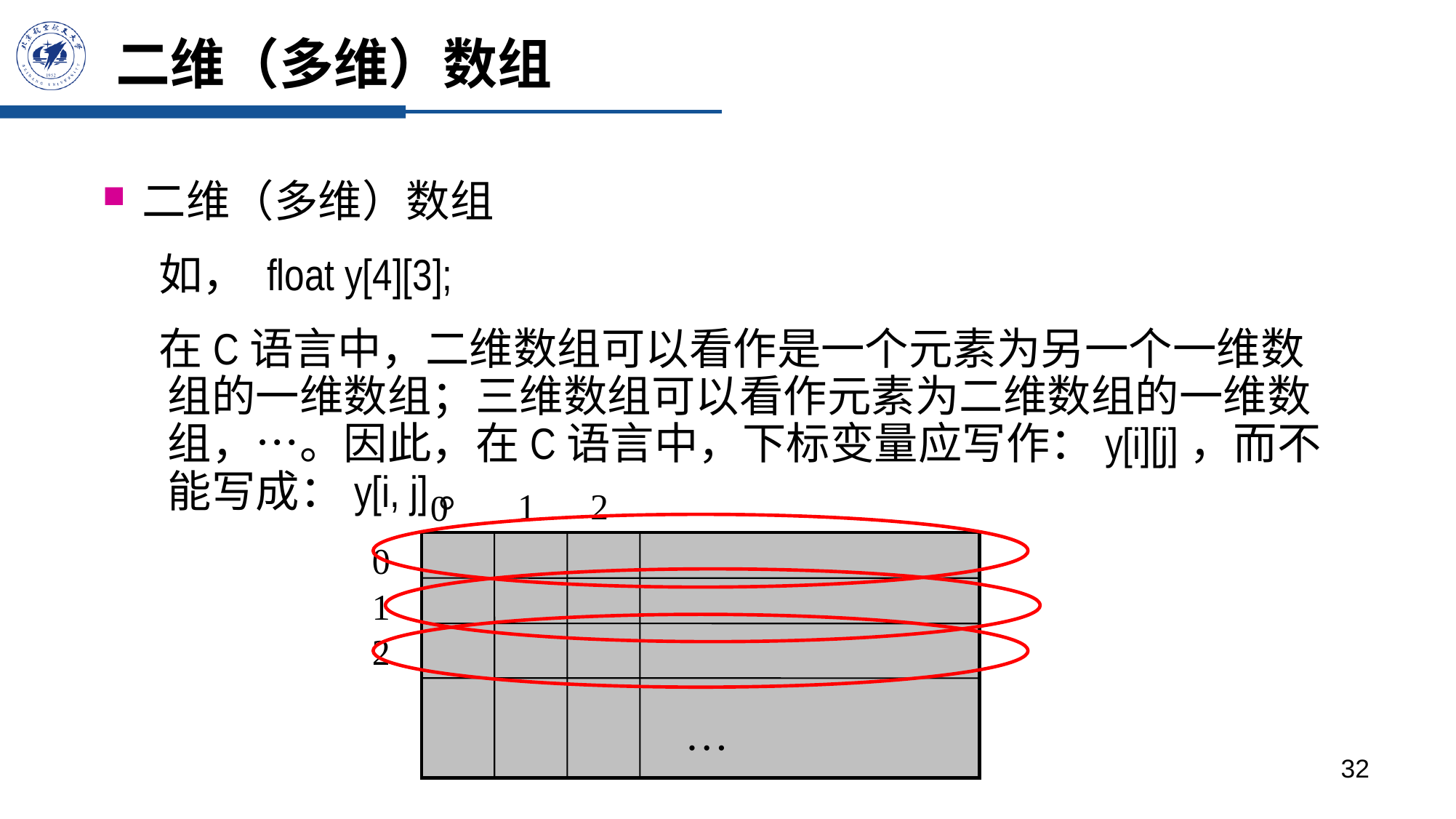

# 二维（多维）数组
二维（多维）数组
如， float y[4][3];
在C语言中，二维数组可以看作是一个元素为另一个一维数组的一维数组；三维数组可以看作元素为二维数组的一维数组，…。因此，在C语言中，下标变量应写作：y[i][j]，而不能写成：y[i, j]。
1
2
0
0

1

2

…

构造类型 – 数组和指针
32